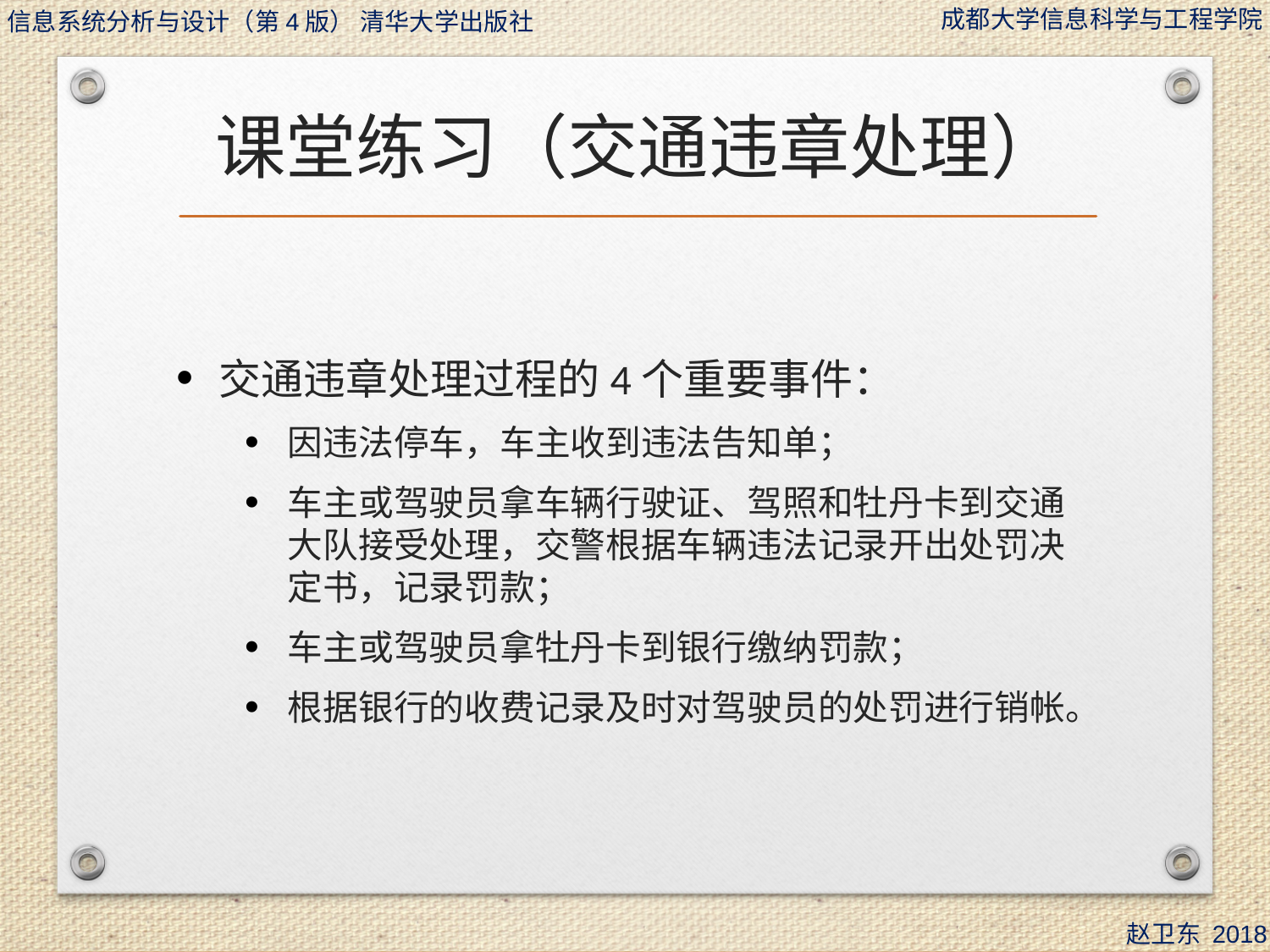

# 课堂练习（交通违章处理）
交通违章处理过程的4个重要事件：
因违法停车，车主收到违法告知单；
车主或驾驶员拿车辆行驶证、驾照和牡丹卡到交通大队接受处理，交警根据车辆违法记录开出处罚决定书，记录罚款；
车主或驾驶员拿牡丹卡到银行缴纳罚款；
根据银行的收费记录及时对驾驶员的处罚进行销帐。